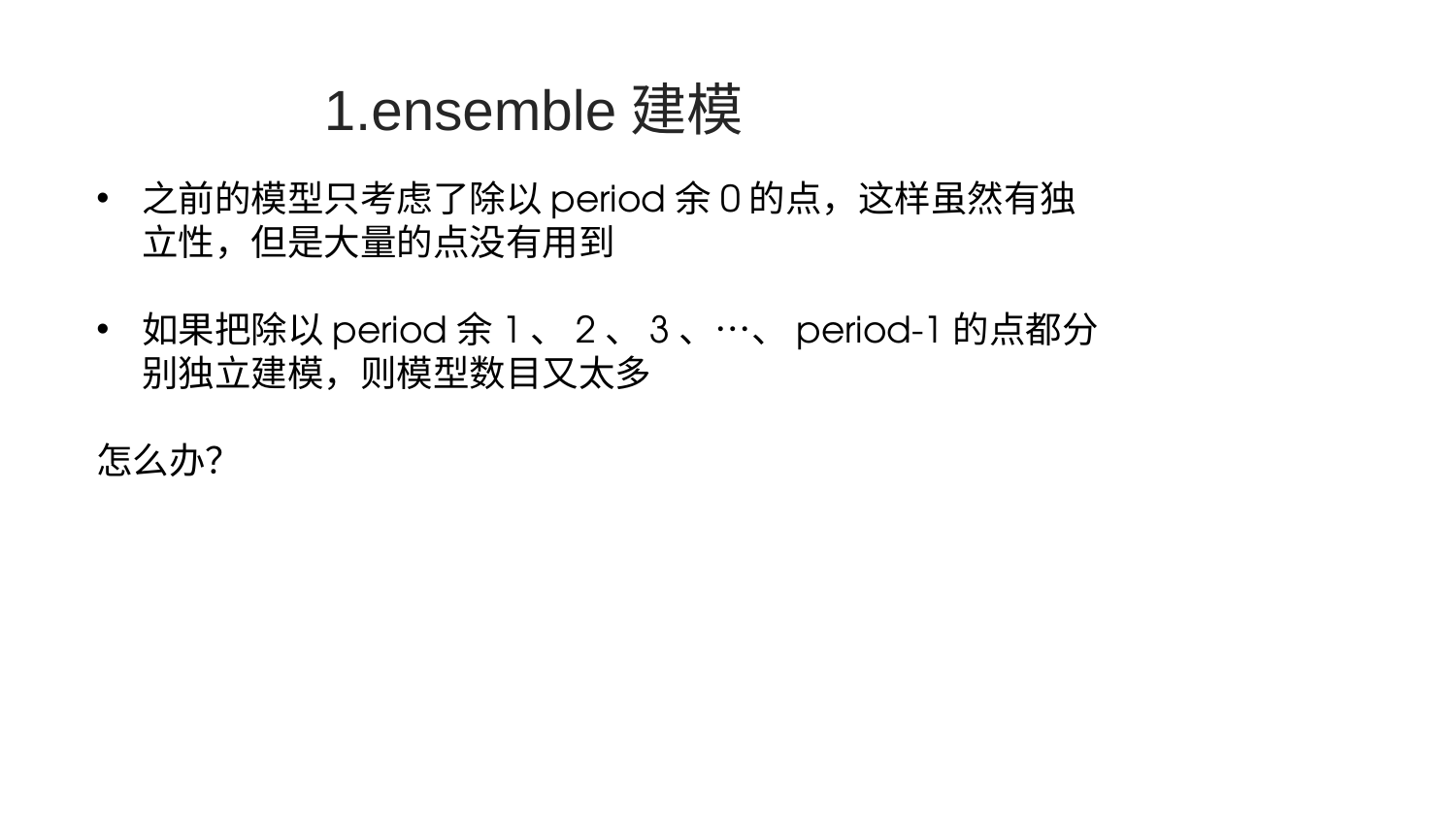

# 1.ensemble建模
之前的模型只考虑了除以period余0的点，这样虽然有独立性，但是大量的点没有用到

如果把除以period余1、2、3、…、period-1的点都分别独立建模，则模型数目又太多

怎么办？